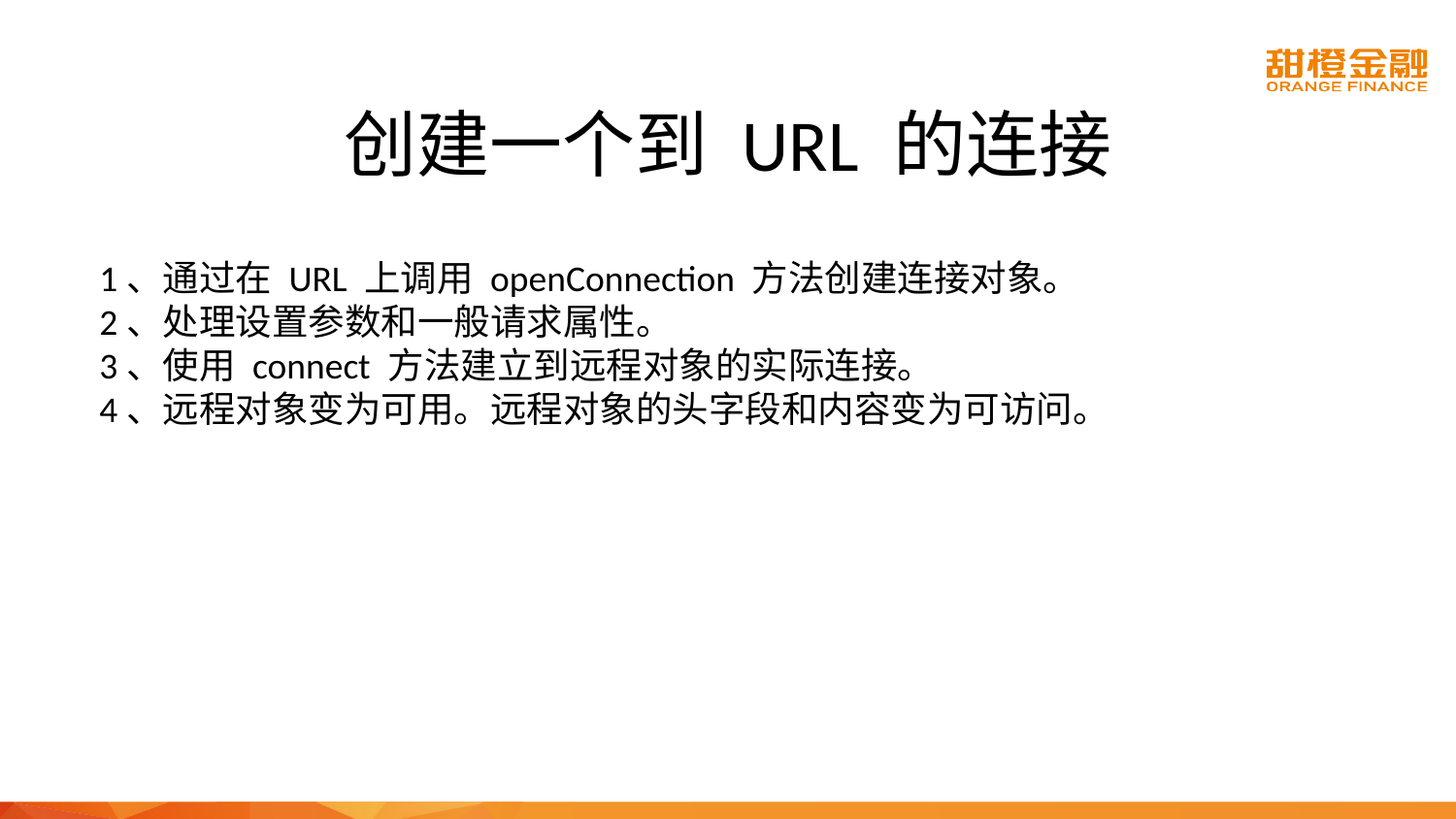

# 创建一个到 URL 的连接
1、通过在 URL 上调用 openConnection 方法创建连接对象。
2、处理设置参数和一般请求属性。
3、使用 connect 方法建立到远程对象的实际连接。
4、远程对象变为可用。远程对象的头字段和内容变为可访问。